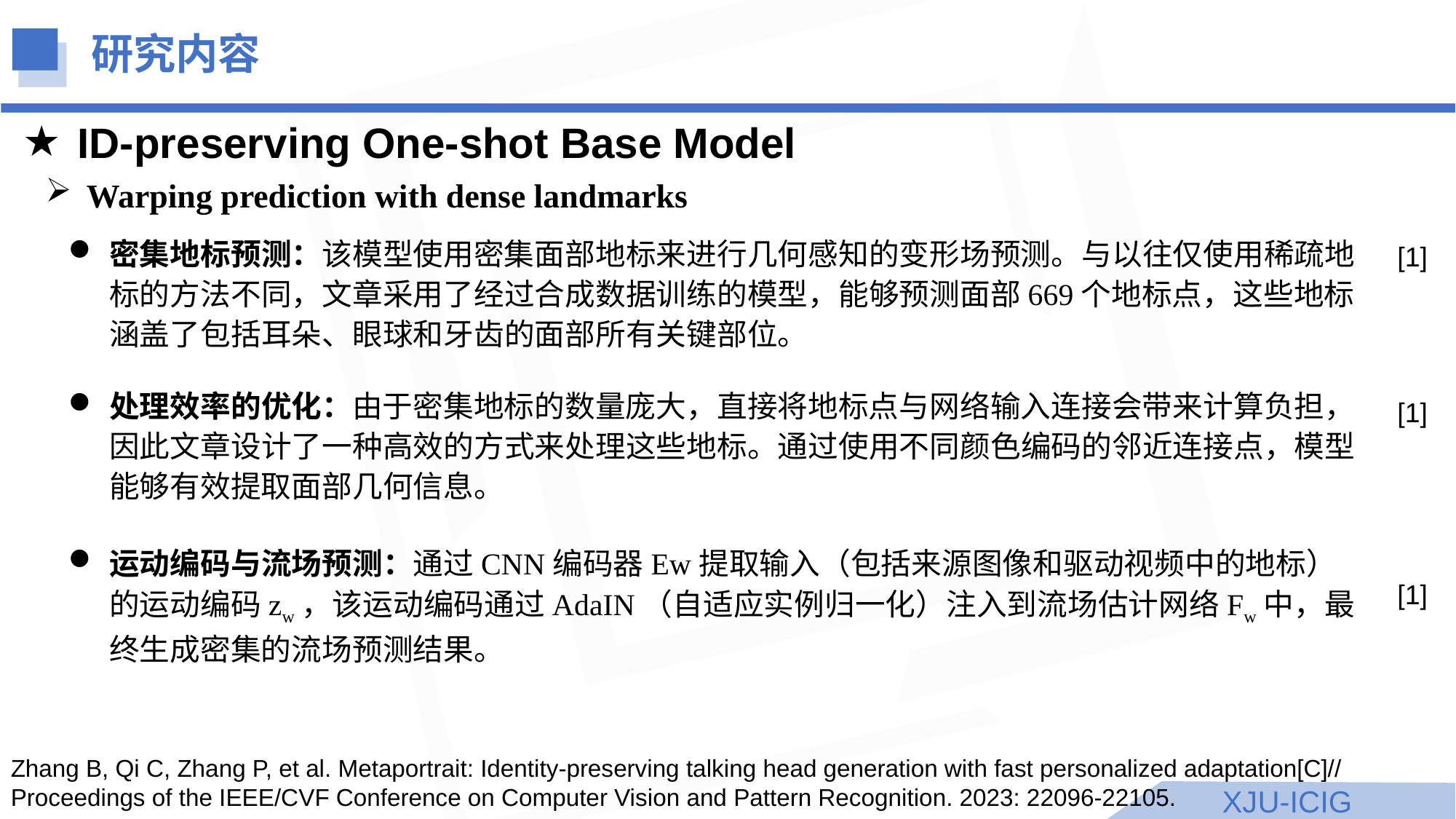

研究内容

ID-preserving One-shot Base Model
Warping prediction with dense landmarks
密集地标预测：该模型使用密集面部地标来进行几何感知的变形场预测。与以往仅使用稀疏地标的方法不同，文章采用了经过合成数据训练的模型，能够预测面部669个地标点，这些地标涵盖了包括耳朵、眼球和牙齿的面部所有关键部位。
[1]
处理效率的优化：由于密集地标的数量庞大，直接将地标点与网络输入连接会带来计算负担，因此文章设计了一种高效的方式来处理这些地标。通过使用不同颜色编码的邻近连接点，模型能够有效提取面部几何信息。
[1]
运动编码与流场预测：通过CNN编码器Ew提取输入（包括来源图像和驱动视频中的地标）的运动编码zw，该运动编码通过AdaIN（自适应实例归一化）注入到流场估计网络Fw中，最终生成密集的流场预测结果。
[1]
Zhang B, Qi C, Zhang P, et al. Metaportrait: Identity-preserving talking head generation with fast personalized adaptation[C]// Proceedings of the IEEE/CVF Conference on Computer Vision and Pattern Recognition. 2023: 22096-22105.
XJU-ICIG